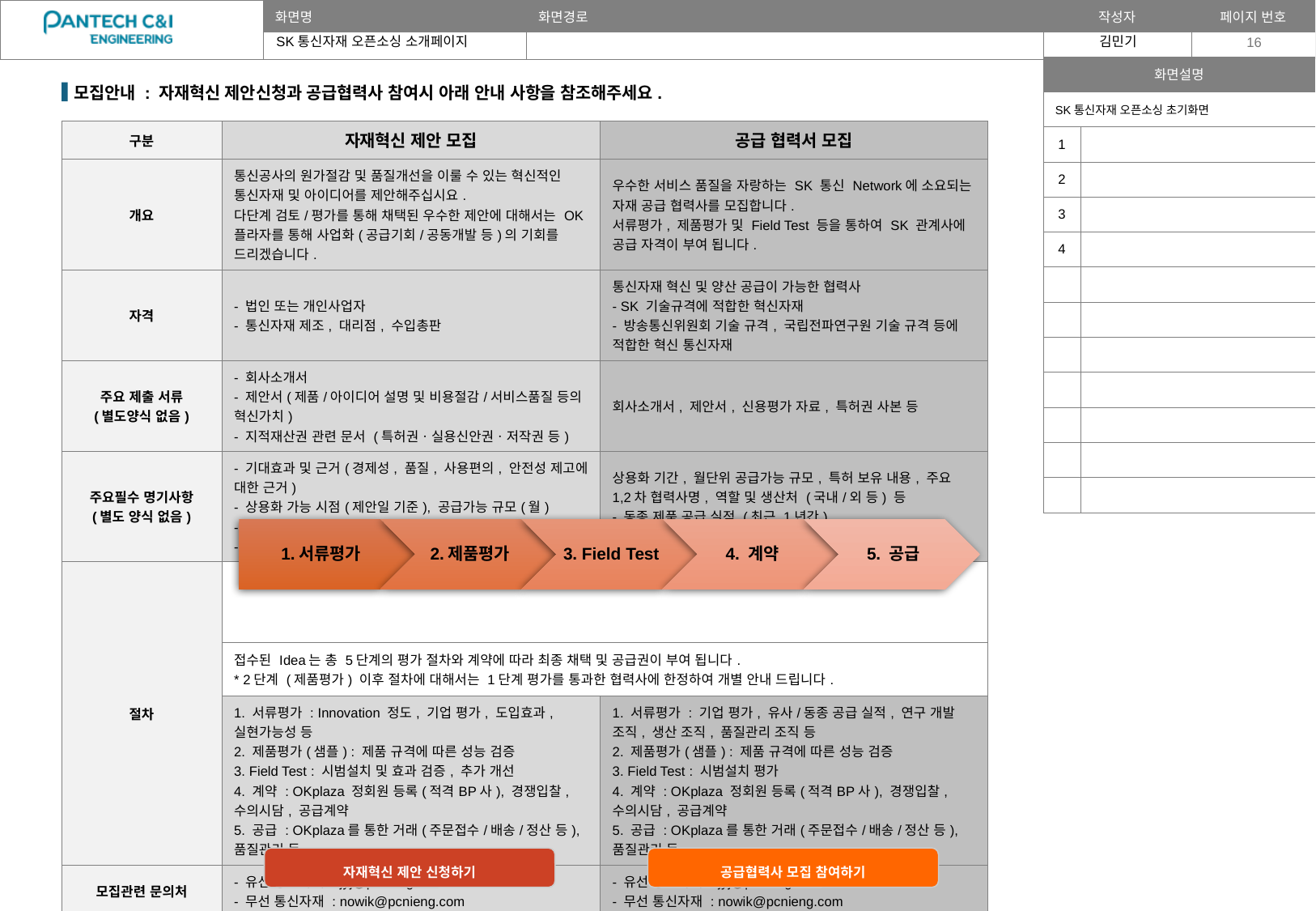

SK통신자재 오픈소싱 소개페이지
16
| 화면설명 |  |
| --- | --- |
| SK통신자재 오픈소싱 초기화면 |  |
| 1 |  |
| 2 |  |
| 3 |  |
| 4 |  |
|  |  |
|  |  |
|  |  |
|  |  |
|  |  |
|  |  |
|  |  |
| 모집안내 : 자재혁신 제안신청과 공급협력사 참여시 아래 안내 사항을 참조해주세요. |  |  |
| --- | --- | --- |
| 구분 | 자재혁신 제안 모집 | 공급 협력서 모집 |
| 개요 | 통신공사의 원가절감 및 품질개선을 이룰 수 있는 혁신적인 통신자재 및 아이디어를 제안해주십시요. 다단계 검토/평가를 통해 채택된 우수한 제안에 대해서는 OK플라자를 통해 사업화(공급기회/공동개발 등)의 기회를 드리겠습니다. | 우수한 서비스 품질을 자랑하는 SK 통신 Network에 소요되는 자재 공급 협력사를 모집합니다. 서류평가, 제품평가 및 Field Test 등을 통하여 SK 관계사에 공급 자격이 부여 됩니다. |
| 자격 | - 법인 또는 개인사업자 - 통신자재 제조, 대리점, 수입총판 | 통신자재 혁신 및 양산 공급이 가능한 협력사 - SK 기술규격에 적합한 혁신자재 - 방송통신위원회 기술 규격, 국립전파연구원 기술 규격 등에 적합한 혁신 통신자재 |
| 주요 제출 서류 (별도양식 없음) | - 회사소개서 - 제안서(제품/아이디어 설명 및 비용절감/서비스품질 등의 혁신가치) - 지적재산권 관련 문서 (특허권ㆍ실용신안권ㆍ저작권 등) | 회사소개서, 제안서, 신용평가 자료, 특허권 사본 등 |
| 주요필수 명기사항 (별도 양식 없음) | - 기대효과 및 근거(경제성, 품질, 사용편의, 안전성 제고에 대한 근거) - 상용화 가능 시점(제안일 기준), 공급가능 규모(월) - 지적 재산권(특허) 보유 여부 - 제안자의 역할(개발, 생산, 유통, 영업) | 상용화 기간, 월단위 공급가능 규모, 특허 보유 내용, 주요 1,2차 협력사명, 역할 및 생산처 (국내/외 등) 등 - 동종 제품 공급 실적 (최근 1년간) - 유사 제품 공급 실적 (최근 1년간) 등 |
| 절차 |  |  |
|  | 접수된 Idea는 총 5단계의 평가 절차와 계약에 따라 최종 채택 및 공급권이 부여 됩니다. \* 2단계 (제품평가) 이후 절차에 대해서는 1단계 평가를 통과한 협력사에 한정하여 개별 안내 드립니다. |  |
|  | 1. 서류평가 : Innovation 정도, 기업 평가, 도입효과, 실현가능성 등 2. 제품평가(샘플) : 제품 규격에 따른 성능 검증 3. Field Test : 시범설치 및 효과 검증, 추가 개선 4. 계약 : OKplaza 정회원 등록(적격BP사), 경쟁입찰, 수의시담, 공급계약 5. 공급 : OKplaza를 통한 거래(주문접수/배송/정산 등), 품질관리 등 | 1. 서류평가 : 기업 평가, 유사/동종 공급 실적, 연구 개발 조직, 생산 조직, 품질관리 조직 등 2. 제품평가(샘플) : 제품 규격에 따른 성능 검증 3. Field Test : 시범설치 평가 4. 계약 : OKplaza 정회원 등록(적격BP사), 경쟁입찰, 수의시담, 공급계약 5. 공급 : OKplaza를 통한 거래(주문접수/배송/정산 등), 품질관리 등 |
| 모집관련 문의처 | - 유선 통신자재 : jyj@pcnieng.com - 무선 통신자재 : nowik@pcnieng.com | - 유선 통신자재 : jyj@pcnieng.com - 무선 통신자재 : nowik@pcnieng.com |
| 신청 및 참여 |  |  |

1.서류평가
2.제품평가
3. Field Test
4. 계약
5. 공급
자재혁신 제안 신청하기
공급협력사 모집 참여하기